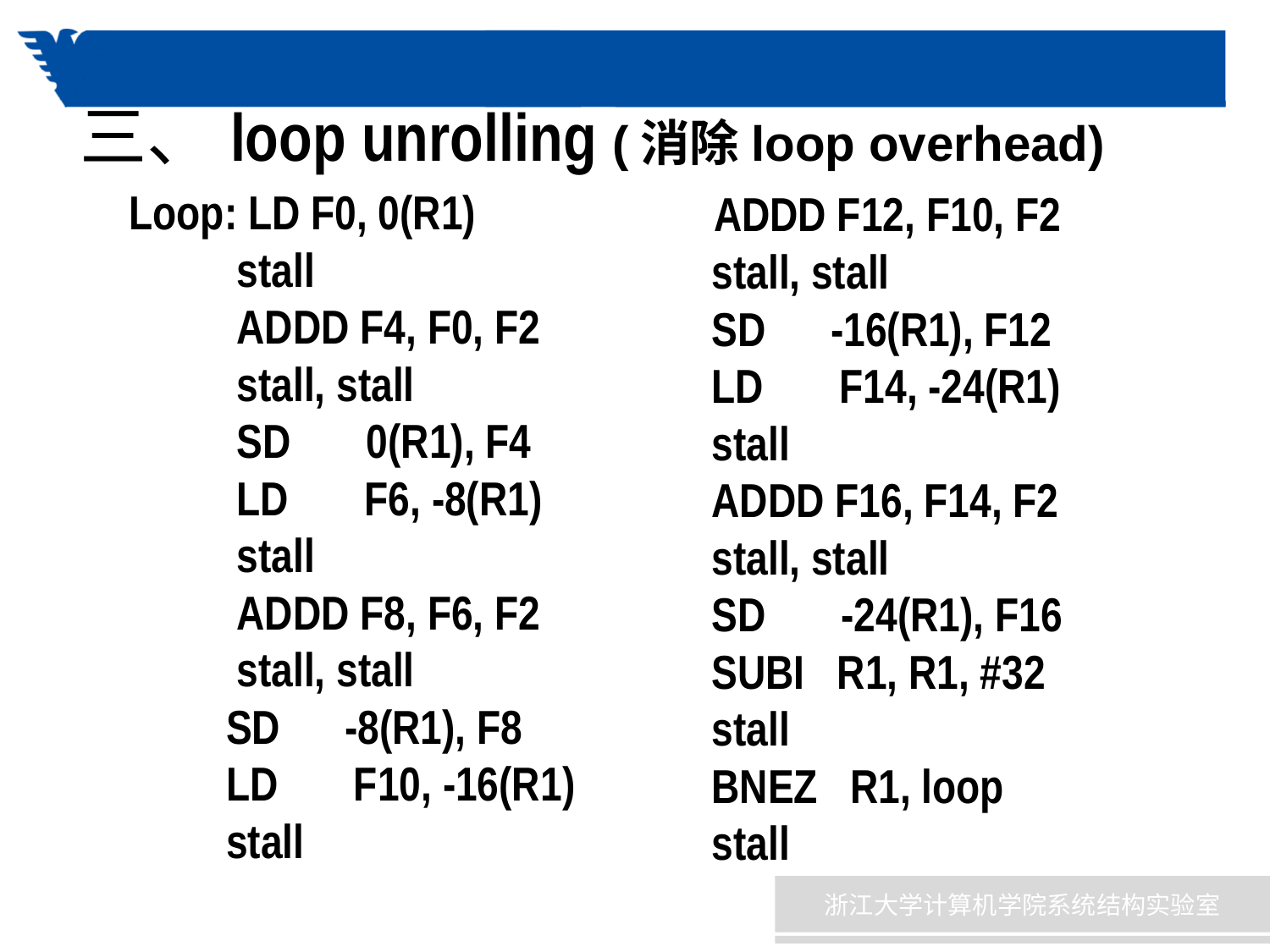

# 三、loop unrolling (消除loop overhead)
Loop: LD F0, 0(R1)
          stall
          ADDD F4, F0, F2
          stall, stall
          SD       0(R1), F4
          LD       F6, -8(R1)
          stall
          ADDD F8, F6, F2
          stall, stall
         SD      -8(R1), F8
         LD       F10, -16(R1)
         stall
     ADDD F12, F10, F2
     stall, stall
     SD      -16(R1), F12
     LD       F14, -24(R1)
     stall
     ADDD F16, F14, F2
     stall, stall
     SD       -24(R1), F16
     SUBI   R1, R1, #32
     stall
     BNEZ   R1, loop
     stall